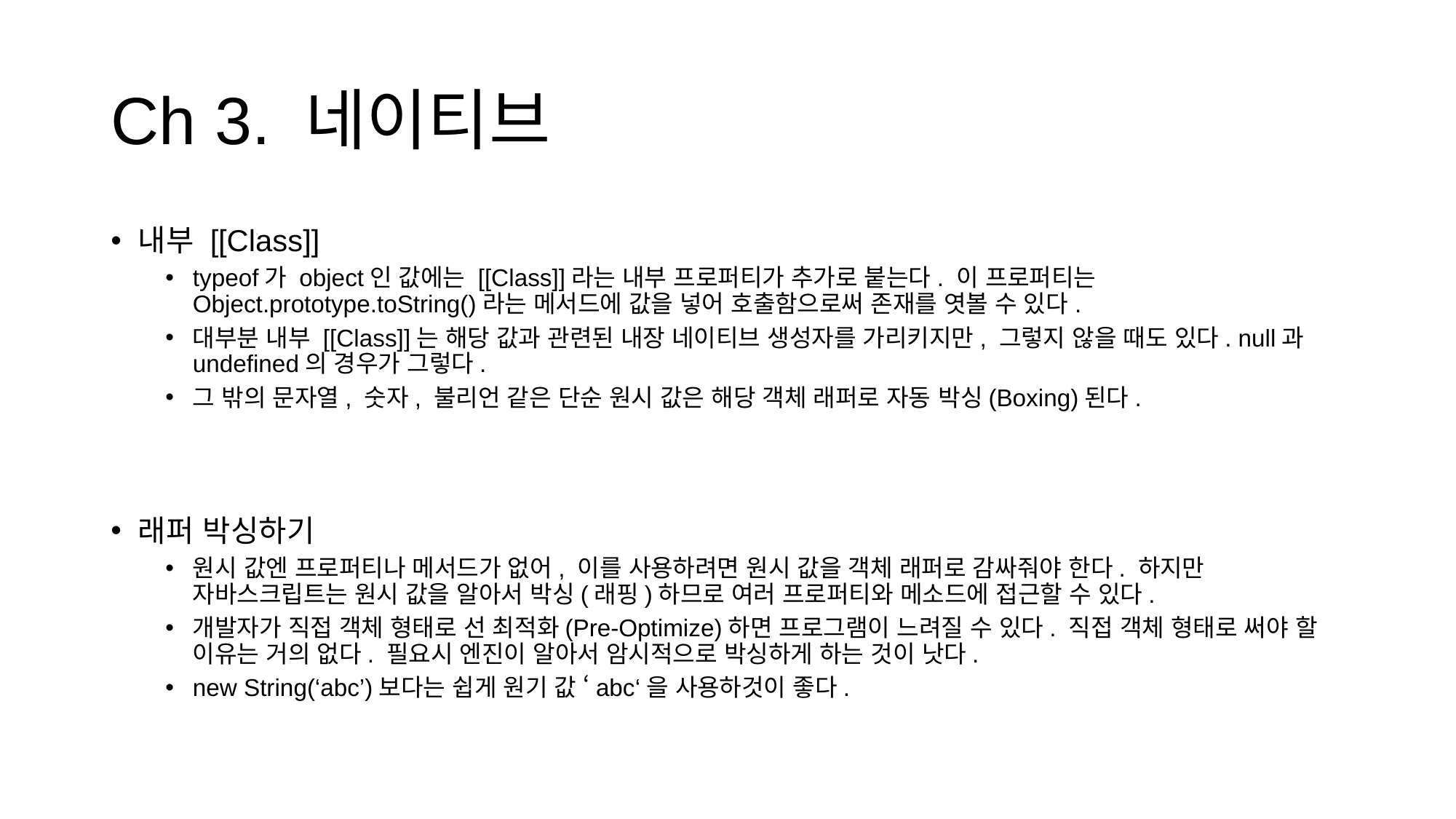

# Ch 3. 네이티브
내부 [[Class]]
typeof가 object인 값에는 [[Class]]라는 내부 프로퍼티가 추가로 붙는다. 이 프로퍼티는 Object.prototype.toString()라는 메서드에 값을 넣어 호출함으로써 존재를 엿볼 수 있다.
대부분 내부 [[Class]]는 해당 값과 관련된 내장 네이티브 생성자를 가리키지만, 그렇지 않을 때도 있다. null과 undefined의 경우가 그렇다.
그 밖의 문자열, 숫자, 불리언 같은 단순 원시 값은 해당 객체 래퍼로 자동 박싱(Boxing)된다.

래퍼 박싱하기
원시 값엔 프로퍼티나 메서드가 없어, 이를 사용하려면 원시 값을 객체 래퍼로 감싸줘야 한다. 하지만 자바스크립트는 원시 값을 알아서 박싱(래핑)하므로 여러 프로퍼티와 메소드에 접근할 수 있다.
개발자가 직접 객체 형태로 선 최적화(Pre-Optimize)하면 프로그램이 느려질 수 있다. 직접 객체 형태로 써야 할 이유는 거의 없다. 필요시 엔진이 알아서 암시적으로 박싱하게 하는 것이 낫다.
new String(‘abc’)보다는 쉽게 원기 값 ‘abc‘을 사용하것이 좋다.